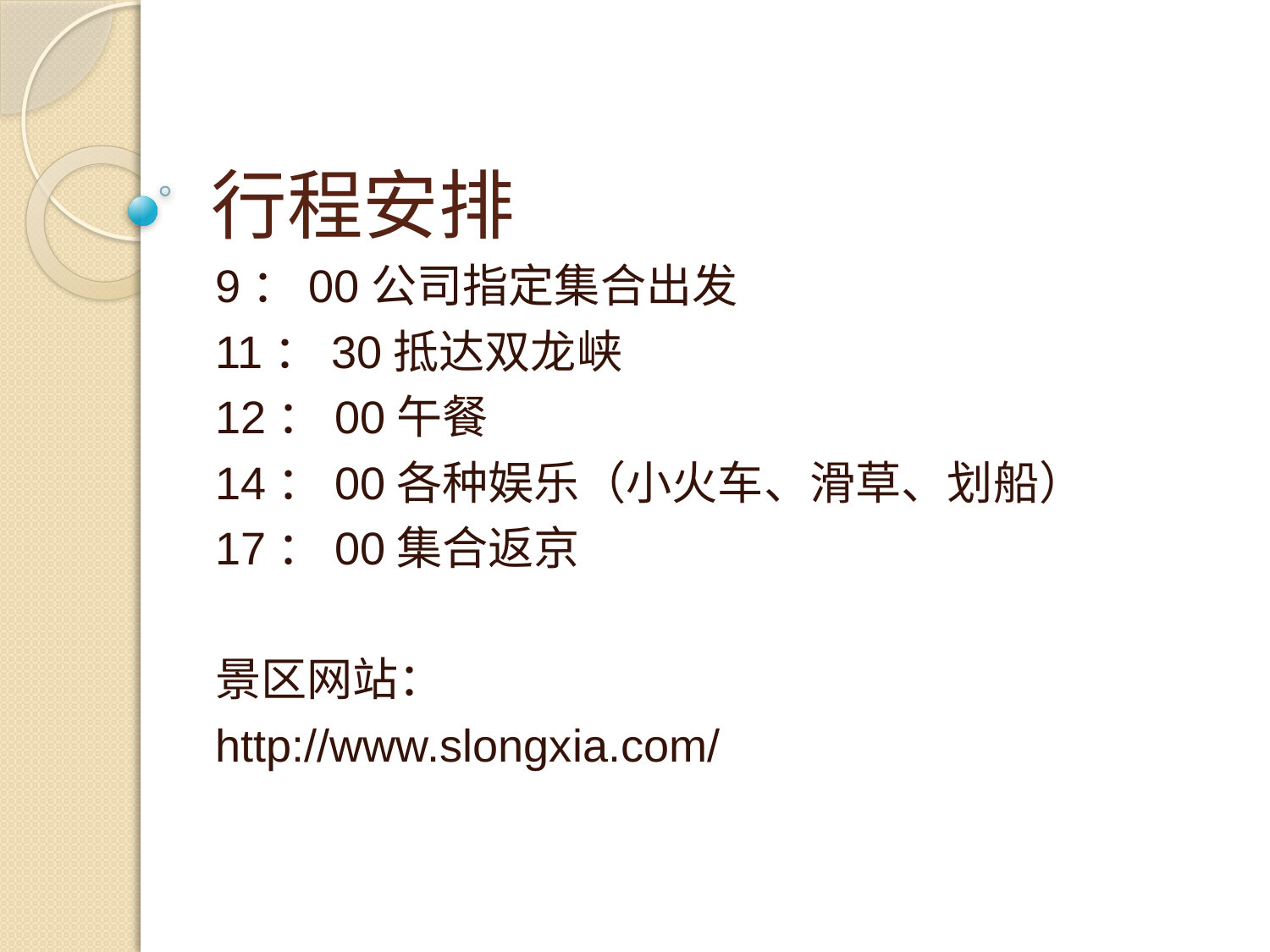

# 行程安排
9：00公司指定集合出发
11：30抵达双龙峡
12：00午餐
14：00各种娱乐（小火车、滑草、划船）
17：00集合返京

景区网站：
http://www.slongxia.com/